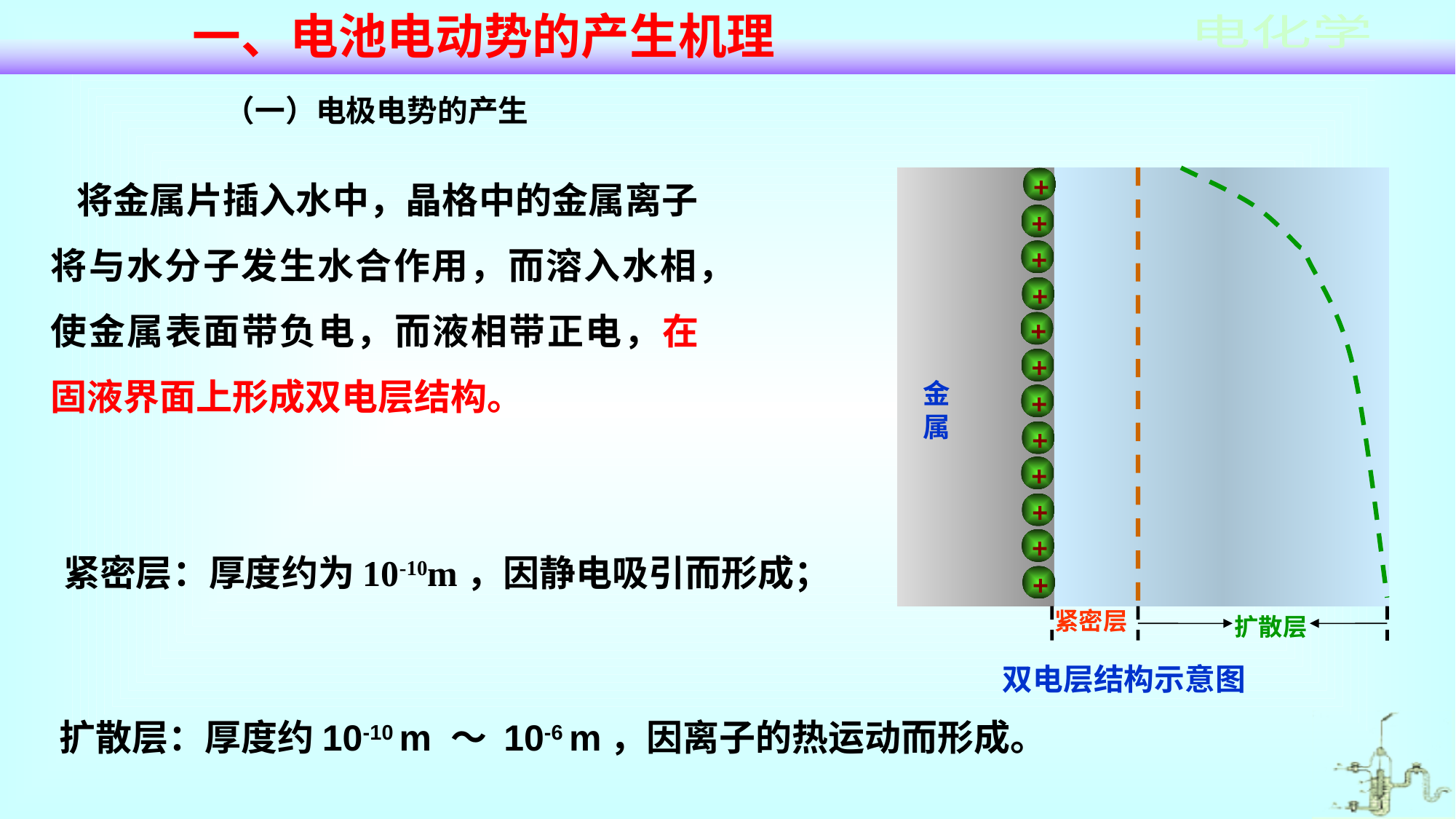

# 一、电池电动势的产生机理
（一）电极电势的产生
  将金属片插入水中，晶格中的金属离子将与水分子发生水合作用，而溶入水相，使金属表面带负电，而液相带正电，在固液界面上形成双电层结构。
+

-
-
-
-
-
-
金属
-
-
-
-
-
-

+

+

+

+

+

+

+

+

+

紧密层：厚度约为10-10m，因静电吸引而形成；
+

+

紧密层

扩散层

双电层结构示意图
扩散层：厚度约10-10 m ～ 10-6 m，因离子的热运动而形成。